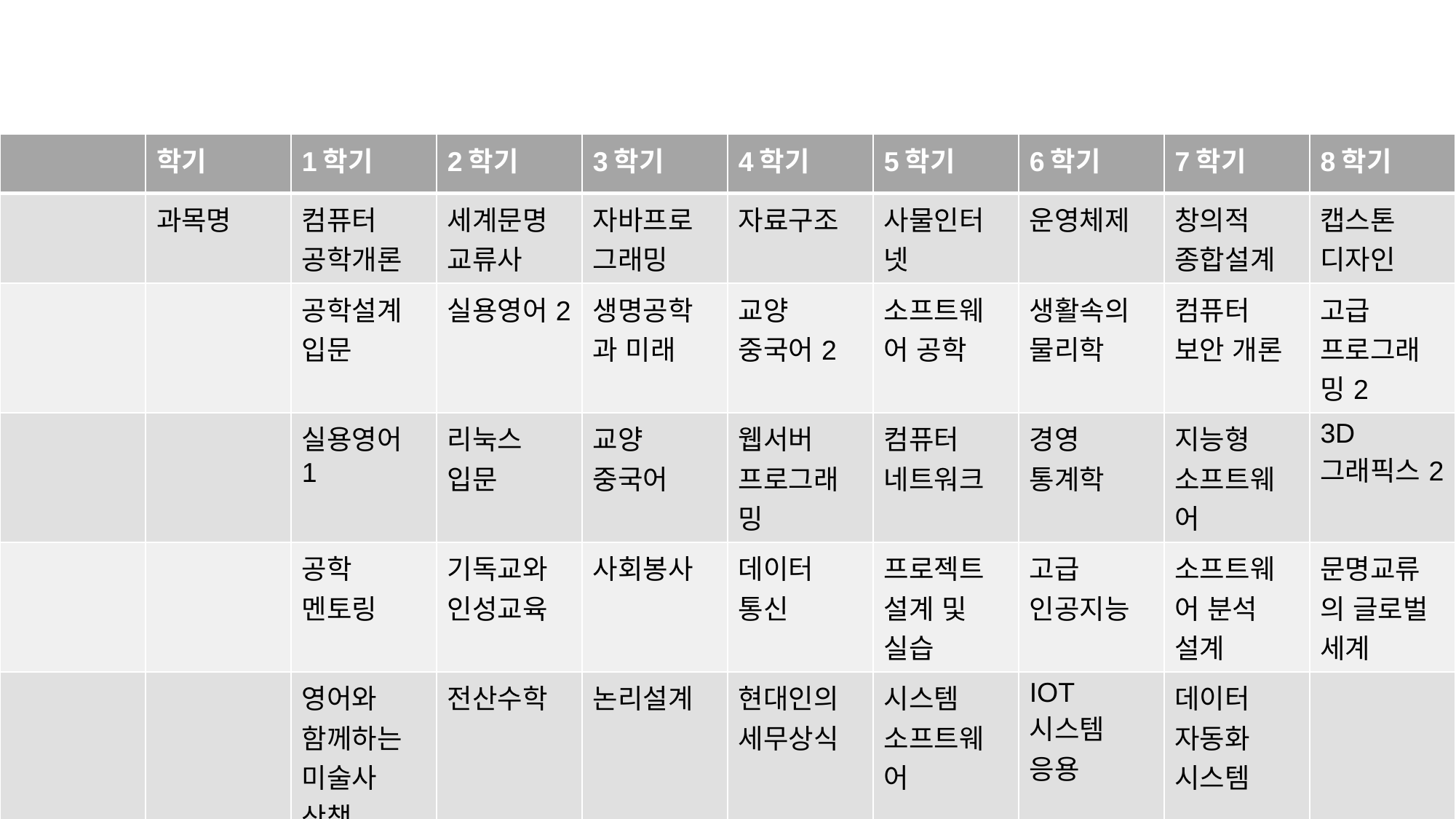

|  | 학기 | 1학기 | 2학기 | 3학기 | 4학기 | 5학기 | 6학기 | 7학기 | 8학기 |
| --- | --- | --- | --- | --- | --- | --- | --- | --- | --- |
|  | 과목명 | 컴퓨터 공학개론 | 세계문명교류사 | 자바프로그래밍 | 자료구조 | 사물인터넷 | 운영체제 | 창의적 종합설계 | 캡스톤 디자인 |
|  |  | 공학설계입문 | 실용영어2 | 생명공학과 미래 | 교양 중국어2 | 소프트웨어 공학 | 생활속의 물리학 | 컴퓨터 보안 개론 | 고급 프로그래밍2 |
|  |  | 실용영어 1 | 리눅스 입문 | 교양 중국어 | 웹서버 프로그래밍 | 컴퓨터 네트워크 | 경영 통계학 | 지능형 소프트웨어 | 3D 그래픽스2 |
|  |  | 공학 멘토링 | 기독교와 인성교육 | 사회봉사 | 데이터 통신 | 프로젝트 설계 및 실습 | 고급 인공지능 | 소프트웨어 분석 설계 | 문명교류의 글로벌 세계 |
|  |  | 영어와 함께하는 미술사 산책 | 전산수학 | 논리설계 | 현대인의 세무상식 | 시스템 소프트웨어 | IOT시스템 응용 | 데이터 자동화 시스템 |  |
|  |  | 취업컨설팅 | 프로그래밍 기초 | 응용 프로그래밍 | 데이터베이스 응용 | 모바일 프로그래밍 | 알고리즘 |  |  |
|  |  | RWP |  | 데이터베이스 개론 | 컴퓨터 구조 |  |  |  |  |